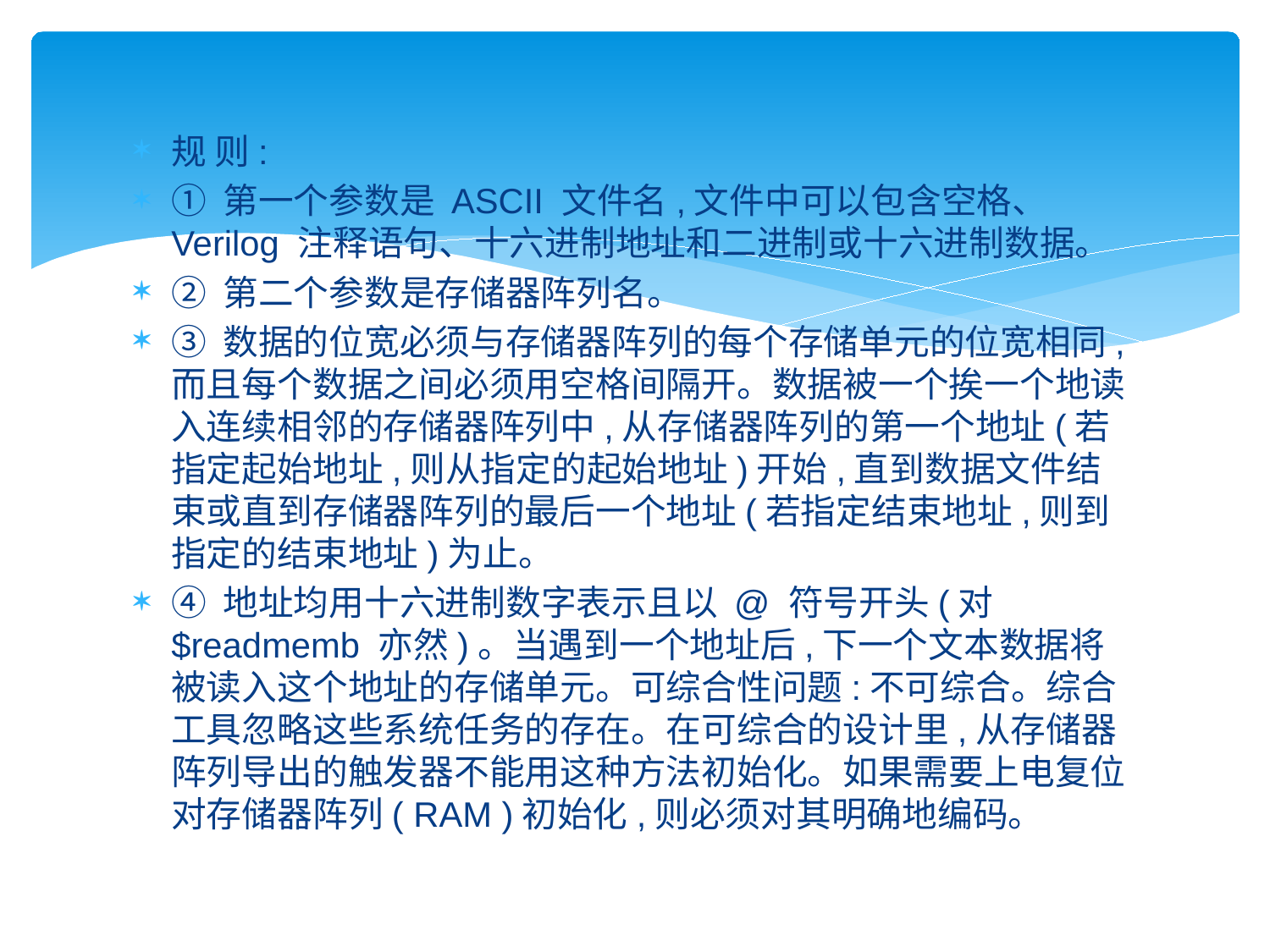

#
规 则:
① 第一个参数是 ASCII 文件名,文件中可以包含空格、 Verilog 注释语句、十六进制地址和二进制或十六进制数据。
② 第二个参数是存储器阵列名。
③ 数据的位宽必须与存储器阵列的每个存储单元的位宽相同,而且每个数据之间必须用空格间隔开。数据被一个挨一个地读入连续相邻的存储器阵列中,从存储器阵列的第一个地址(若指定起始地址,则从指定的起始地址)开始,直到数据文件结束或直到存储器阵列的最后一个地址(若指定结束地址,则到指定的结束地址)为止。
④ 地址均用十六进制数字表示且以 @ 符号开头(对 $readmemb 亦然)。当遇到一个地址后,下一个文本数据将被读入这个地址的存储单元。可综合性问题:不可综合。综合工具忽略这些系统任务的存在。在可综合的设计里,从存储器阵列导出的触发器不能用这种方法初始化。如果需要上电复位对存储器阵列( RAM )初始化,则必须对其明确地编码。